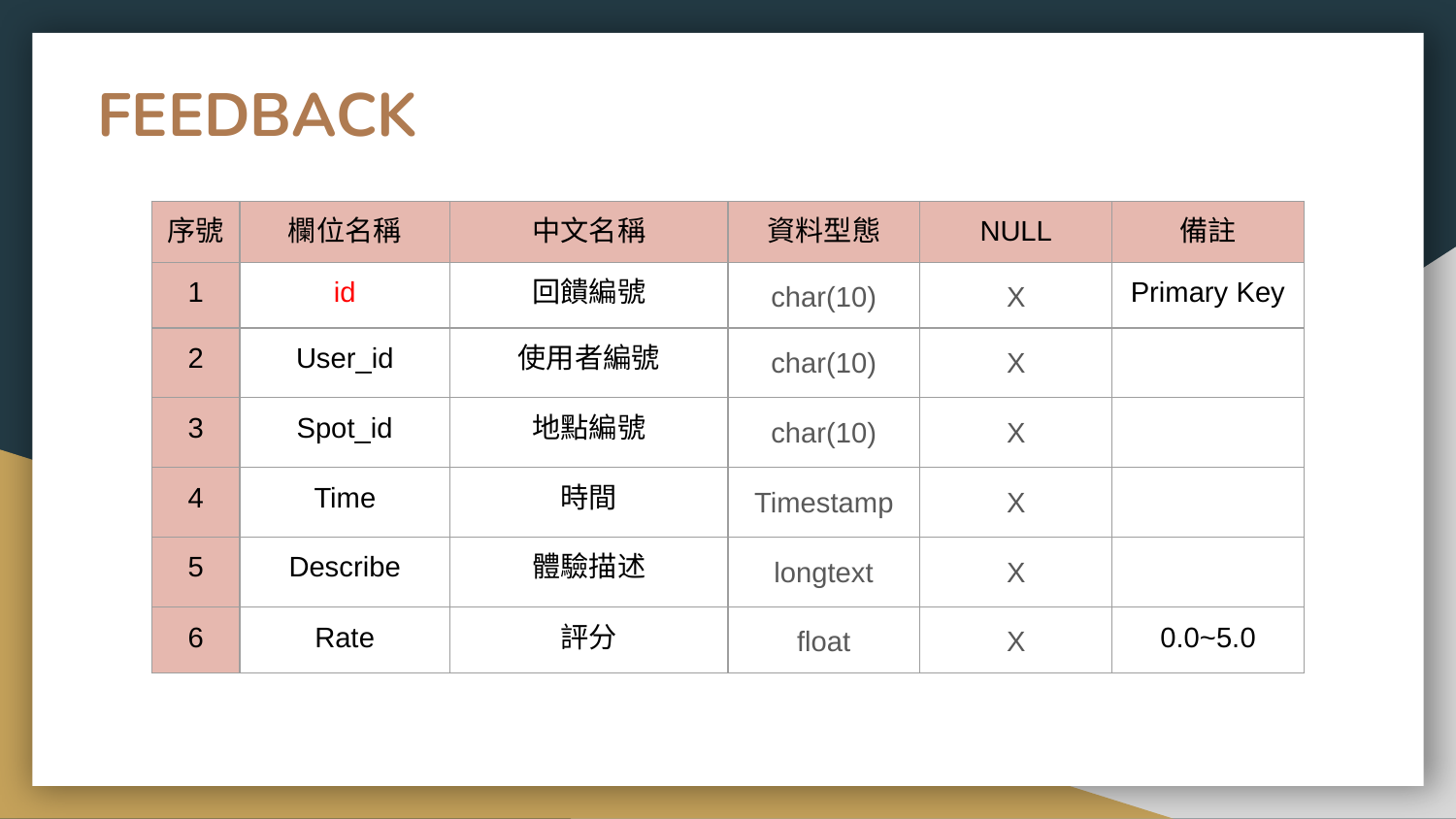

# FEEDBACK
| 序號 | 欄位名稱 | 中文名稱 | 資料型態 | NULL | 備註 |
| --- | --- | --- | --- | --- | --- |
| 1 | id | 回饋編號 | char(10) | X | Primary Key |
| 2 | User\_id | 使用者編號 | char(10) | X |  |
| 3 | Spot\_id | 地點編號 | char(10) | X |  |
| 4 | Time | 時間 | Timestamp | X |  |
| 5 | Describe | 體驗描述 | longtext | X |  |
| 6 | Rate | 評分 | float | X | 0.0~5.0 |